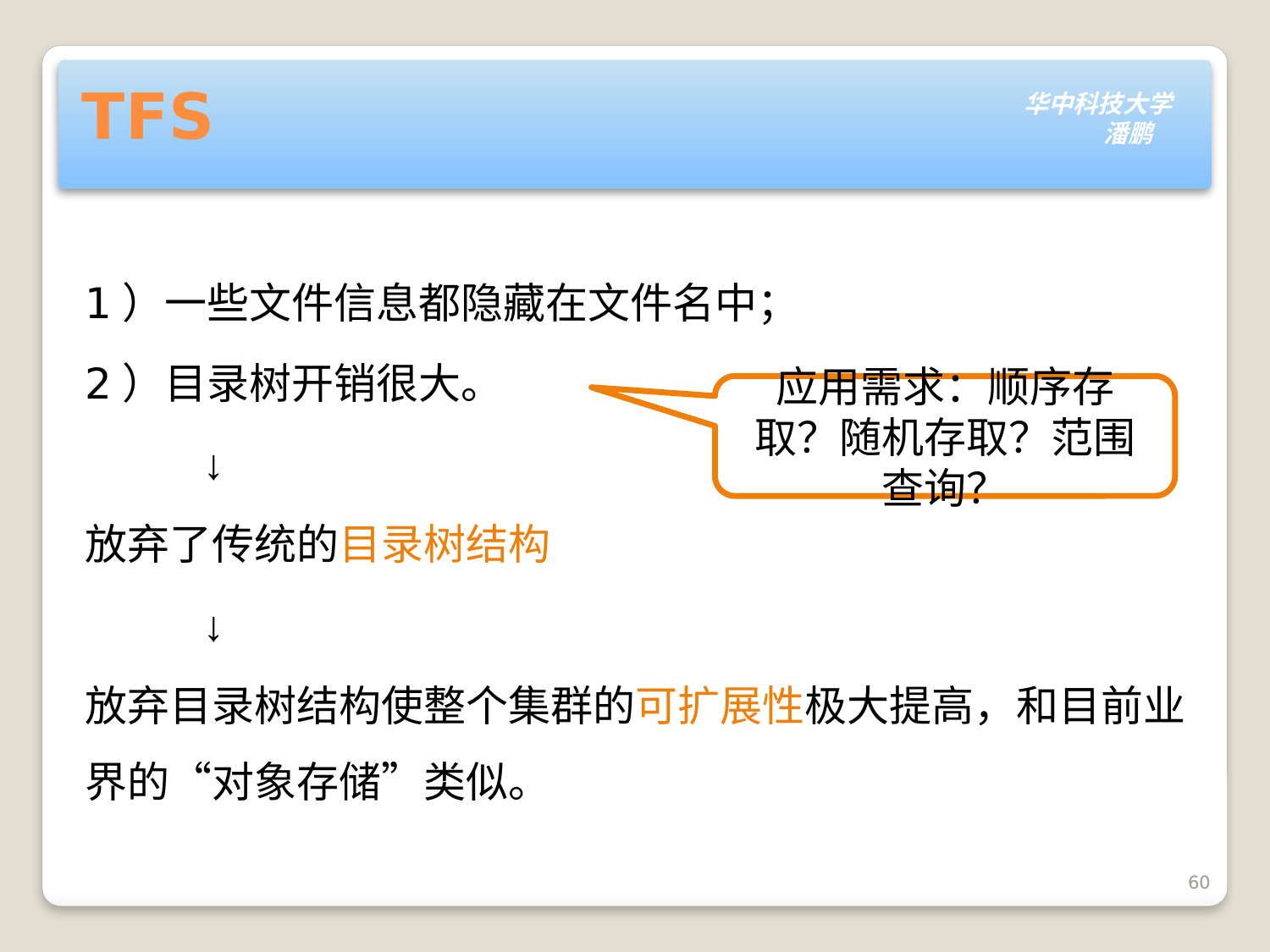

# TFS
1）一些文件信息都隐藏在文件名中；
2）目录树开销很大。
          ↓
放弃了传统的目录树结构
          ↓
放弃目录树结构使整个集群的可扩展性极大提高，和目前业界的“对象存储”类似。
应用需求：顺序存取？随机存取？范围查询？
60
60